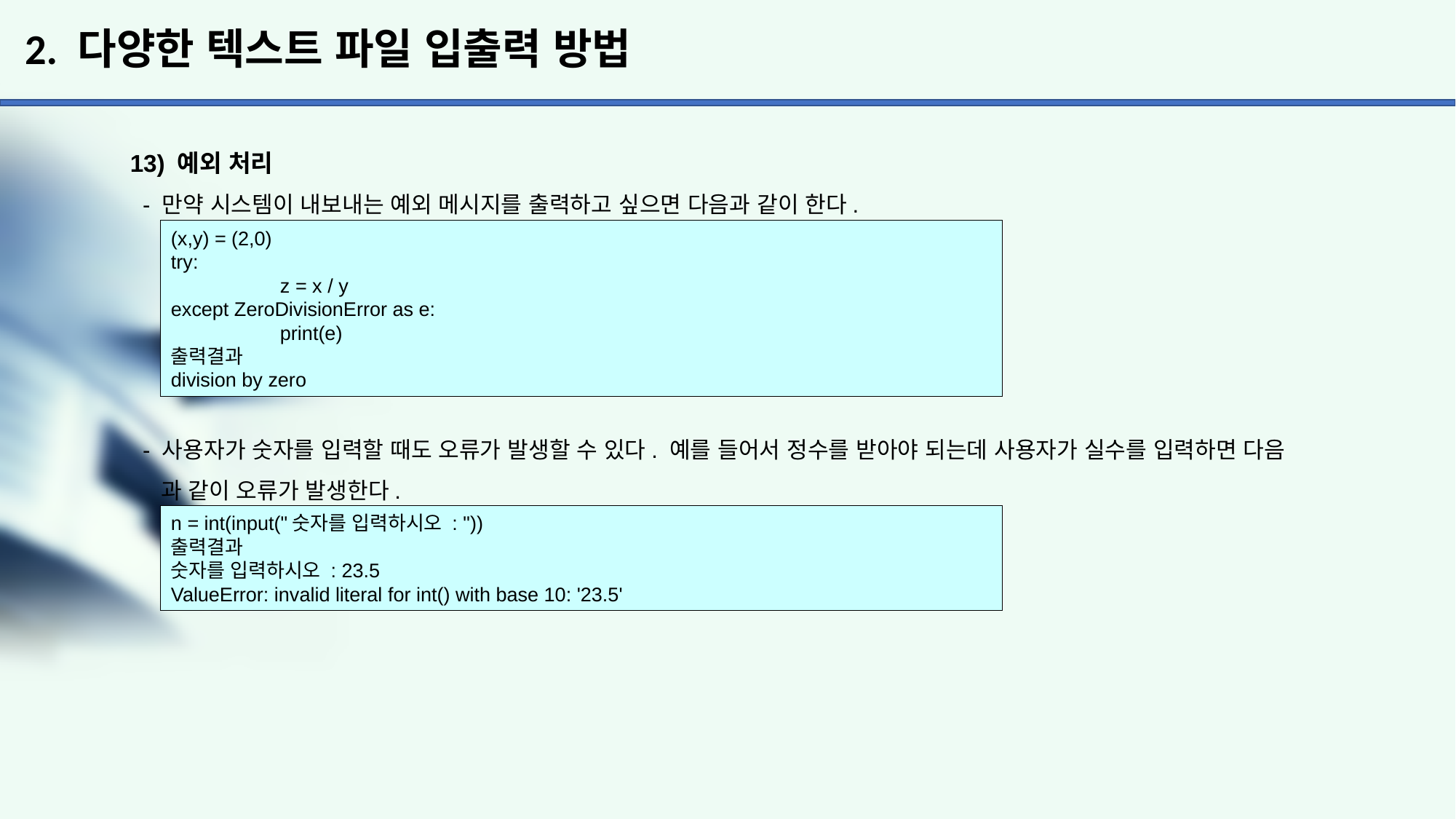

# 2. 다양한 텍스트 파일 입출력 방법
13) 예외 처리
  - 만약 시스템이 내보내는 예외 메시지를 출력하고 싶으면 다음과 같이 한다.

  - 사용자가 숫자를 입력할 때도 오류가 발생할 수 있다. 예를 들어서 정수를 받아야 되는데 사용자가 실수를 입력하면 다음
    과 같이 오류가 발생한다.

(x,y) = (2,0)
try:
	z = x / y
except ZeroDivisionError as e:
	print(e)
출력결과
division by zero
n = int(input("숫자를 입력하시오 : "))
출력결과
숫자를 입력하시오 : 23.5
ValueError: invalid literal for int() with base 10: '23.5'